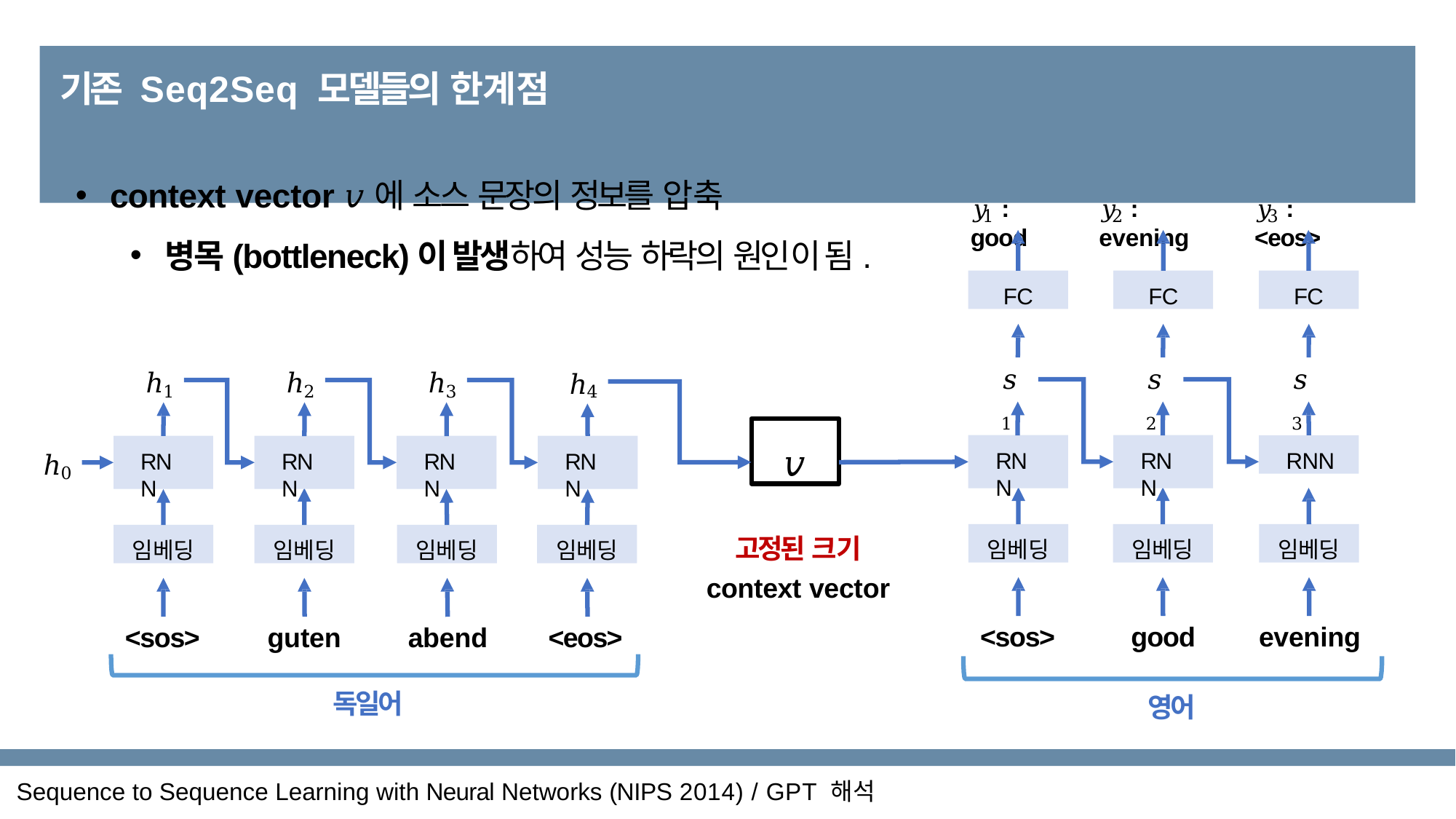

# 기존 Seq2Seq 모델들의 한계점
context vector 𝑣에 소스 문장의 정보를 압축
병목(bottleneck)이 발생하여 성능 하락의 원인이 됨.
𝑦 : good
𝑦 : evening
𝑦 : <eos>
1
2
3

FC
FC
FC

𝑠1
𝑠2
𝑠3
ℎ1
ℎ2
ℎ3
ℎ4

𝑣

RNN

ℎ0
RNN
RNN
RNN
RNN
RNN
RNN

고정된 크기
context vector
임베딩
임베딩
임베딩
임베딩
임베딩
임베딩
임베딩

<sos>
good
evening
<sos>
guten
abend
<eos>

독일어
영어

Sequence to Sequence Learning with Neural Networks (NIPS 2014) / GPT 해석